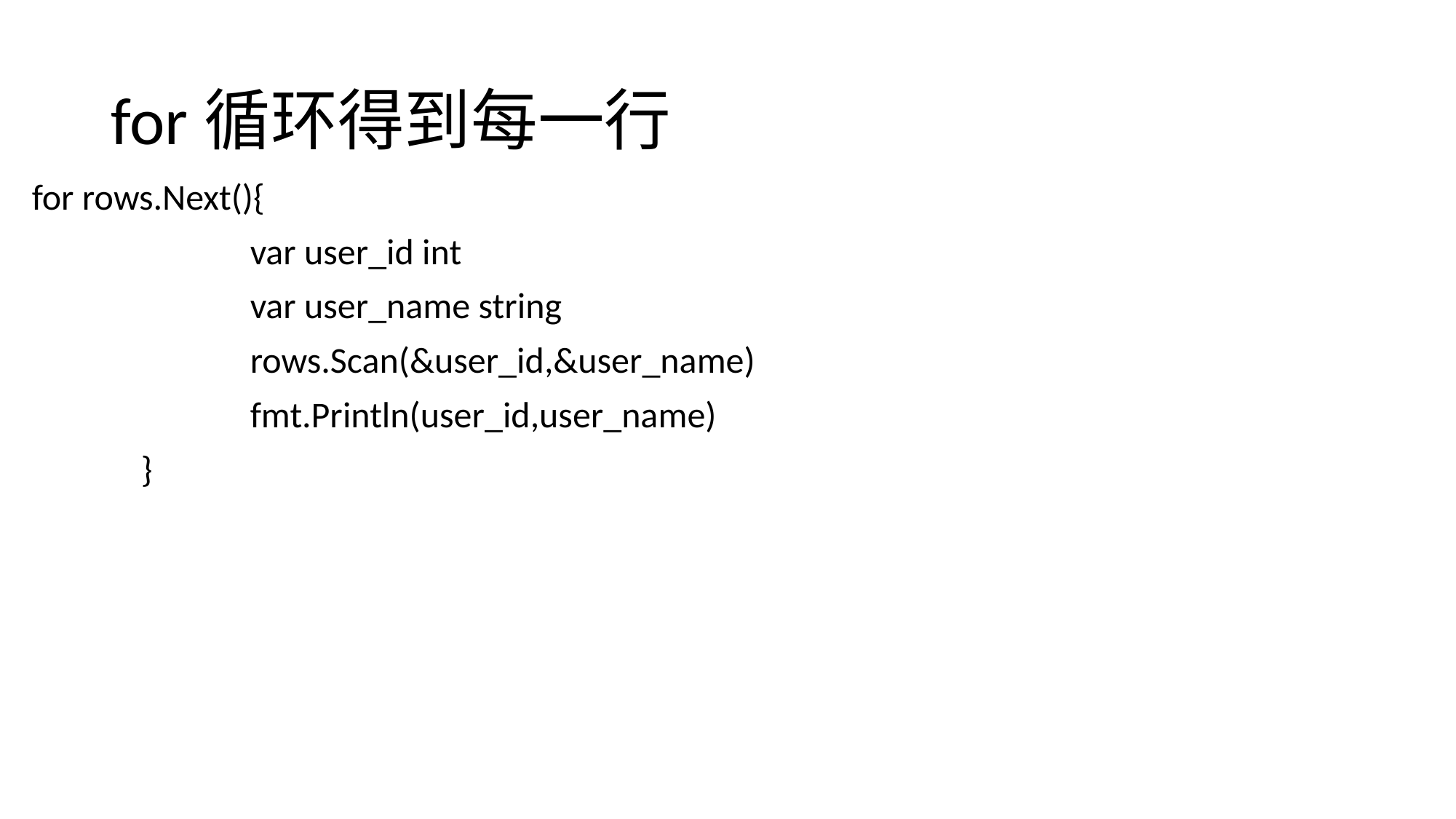

# for循环得到每一行
for rows.Next(){
		var user_id int
		var user_name string
		rows.Scan(&user_id,&user_name)
		fmt.Println(user_id,user_name)
	}